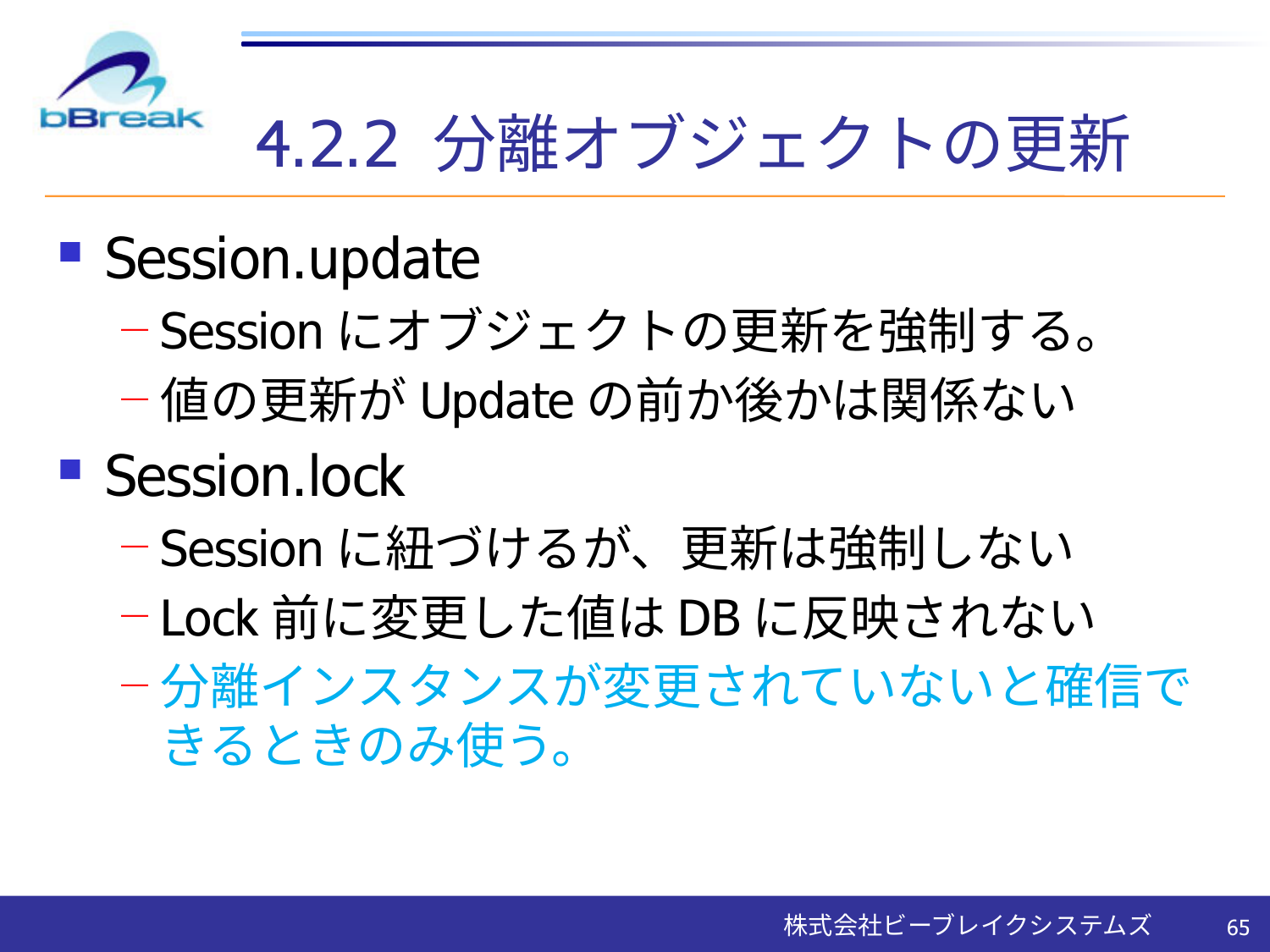

# 4.2.2 分離オブジェクトの更新
Session.update
Sessionにオブジェクトの更新を強制する。
値の更新がUpdateの前か後かは関係ない
Session.lock
Sessionに紐づけるが、更新は強制しない
Lock前に変更した値はDBに反映されない
分離インスタンスが変更されていないと確信できるときのみ使う。